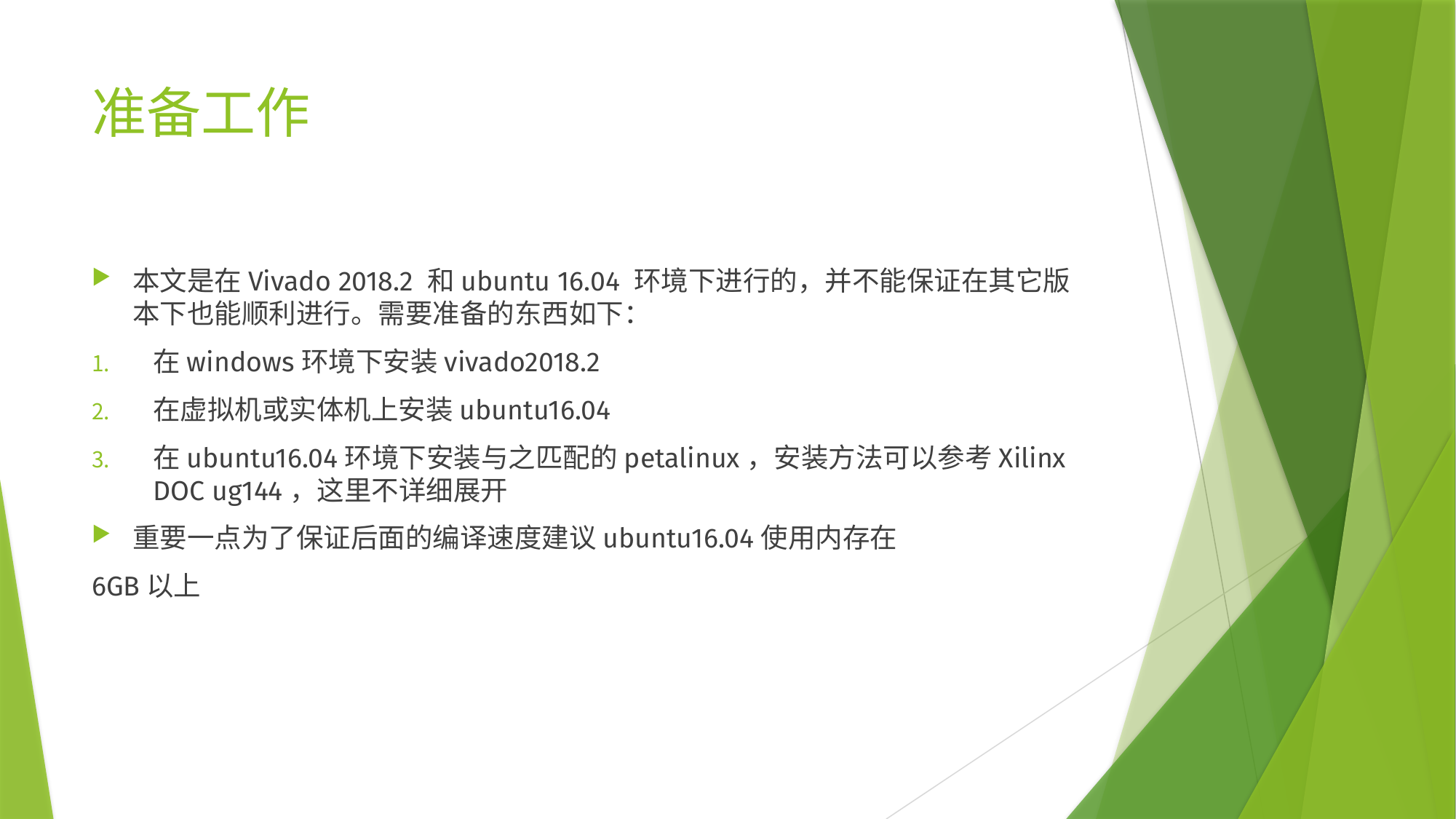

# 准备工作
本文是在Vivado 2018.2 和ubuntu 16.04 环境下进行的，并不能保证在其它版本下也能顺利进行。需要准备的东西如下：
在windows环境下安装vivado2018.2
在虚拟机或实体机上安装ubuntu16.04
在ubuntu16.04环境下安装与之匹配的petalinux，安装方法可以参考Xilinx DOC ug144，这里不详细展开
重要一点为了保证后面的编译速度建议ubuntu16.04使用内存在
6GB以上